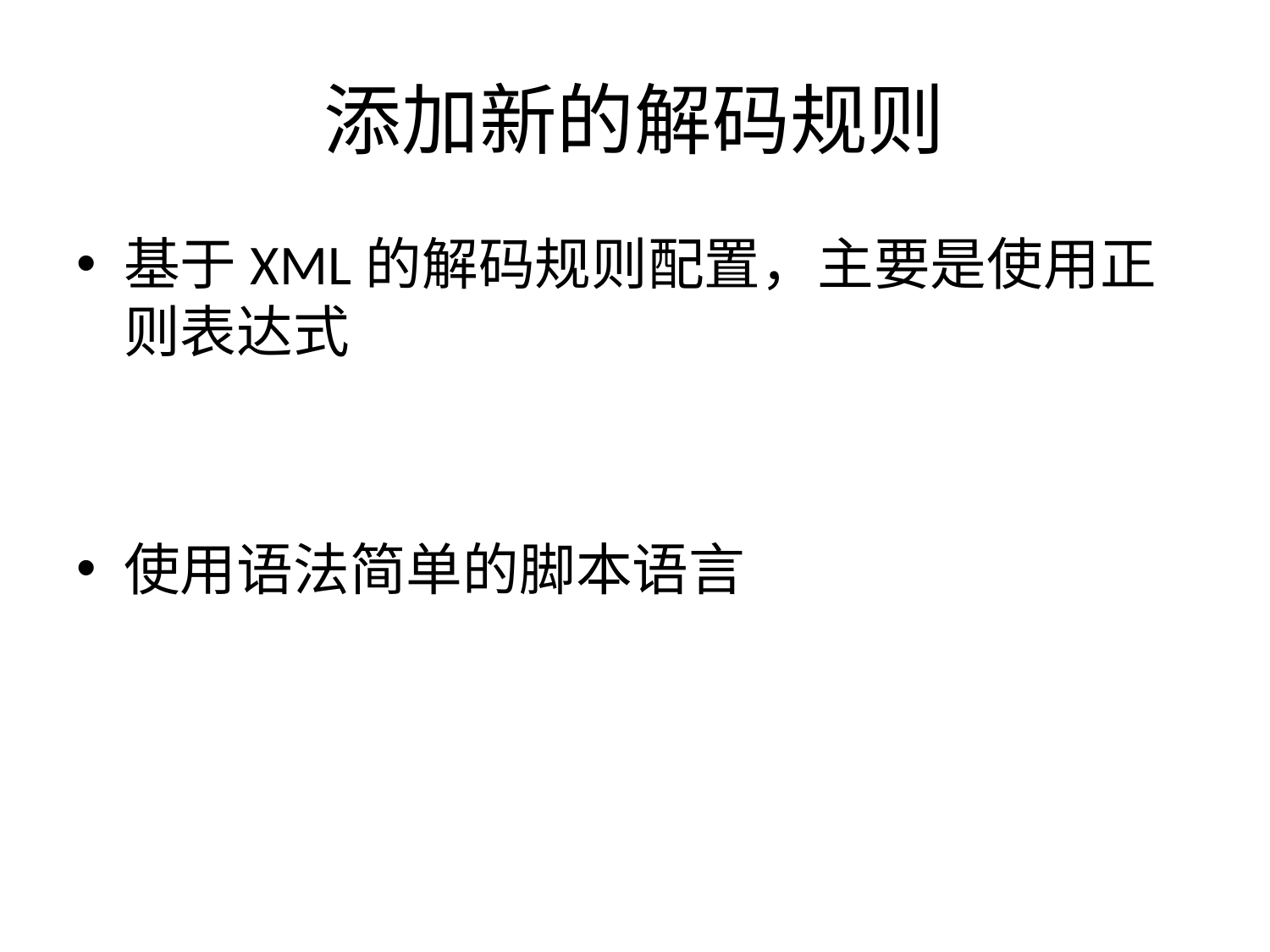

# 添加新的解码规则
基于XML的解码规则配置，主要是使用正则表达式

使用语法简单的脚本语言